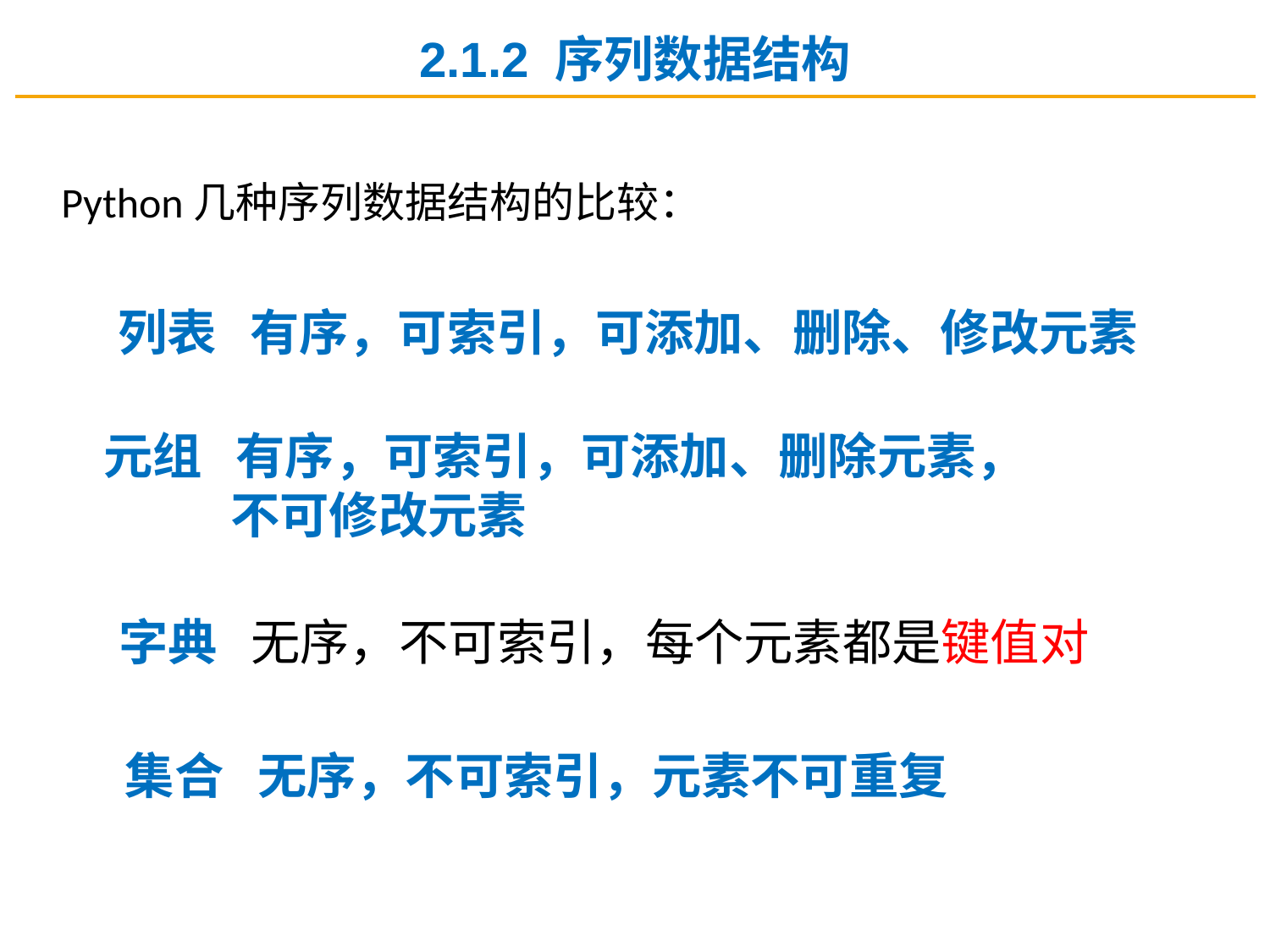

2.1.2 序列数据结构
Python几种序列数据结构的比较：
列表   有序，可索引，可添加、删除、修改元素
元组   有序，可索引，可添加、删除元素，
	不可修改元素
字典   无序，不可索引，每个元素都是键值对
集合   无序，不可索引，元素不可重复